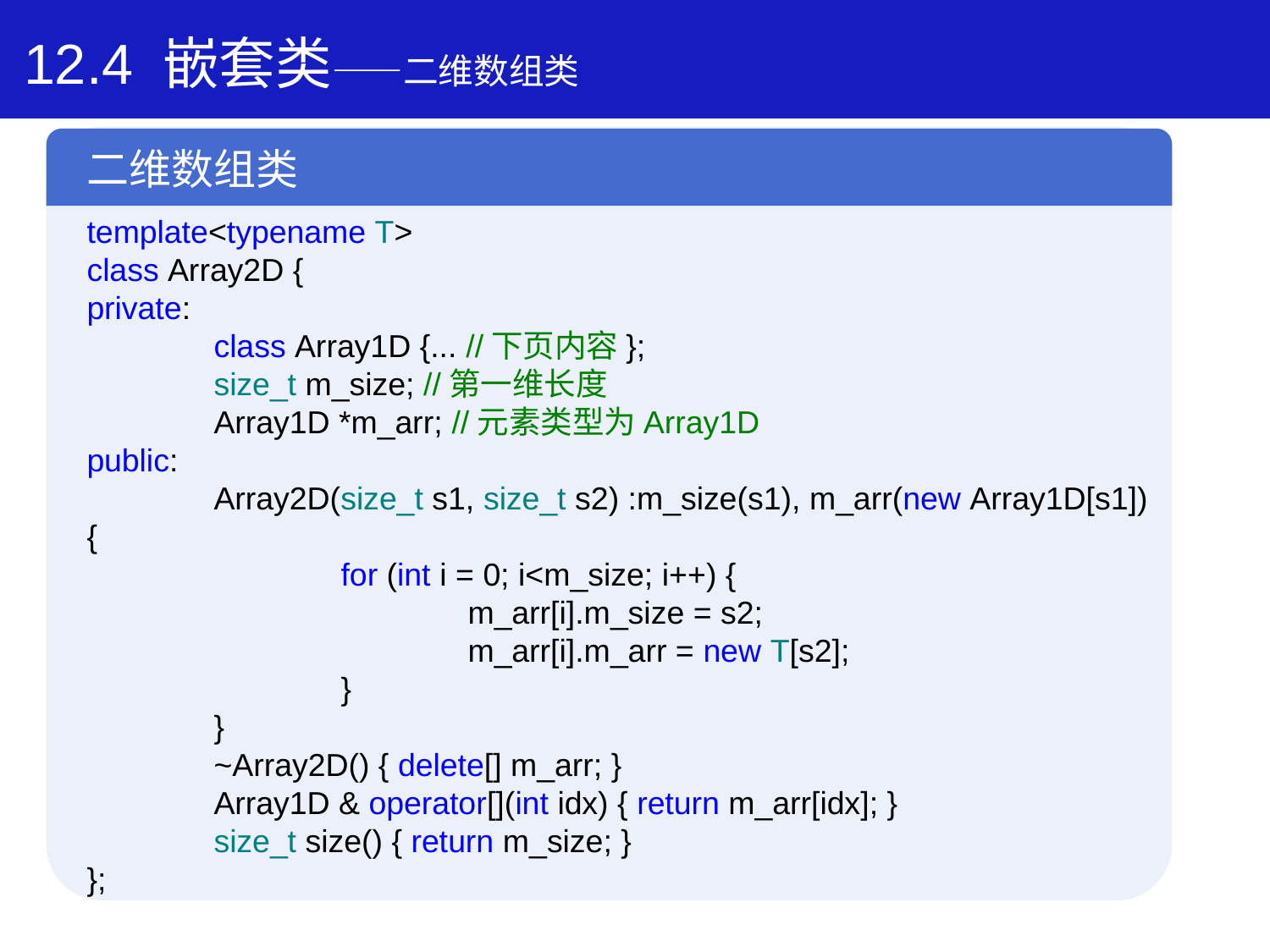

12.4 嵌套类——二维数组类

二维数组类
template<typename T>
class Array2D {
private:
	class Array1D {... //下页内容};
	size_t m_size; //第一维长度
	Array1D *m_arr; //元素类型为Array1D
public:
	Array2D(size_t s1, size_t s2) :m_size(s1), m_arr(new Array1D[s1]) {
		for (int i = 0; i<m_size; i++) {
			m_arr[i].m_size = s2;
			m_arr[i].m_arr = new T[s2];
		}
	}
	~Array2D() { delete[] m_arr; }
	Array1D & operator[](int idx) { return m_arr[idx]; }
	size_t size() { return m_size; }
};
36